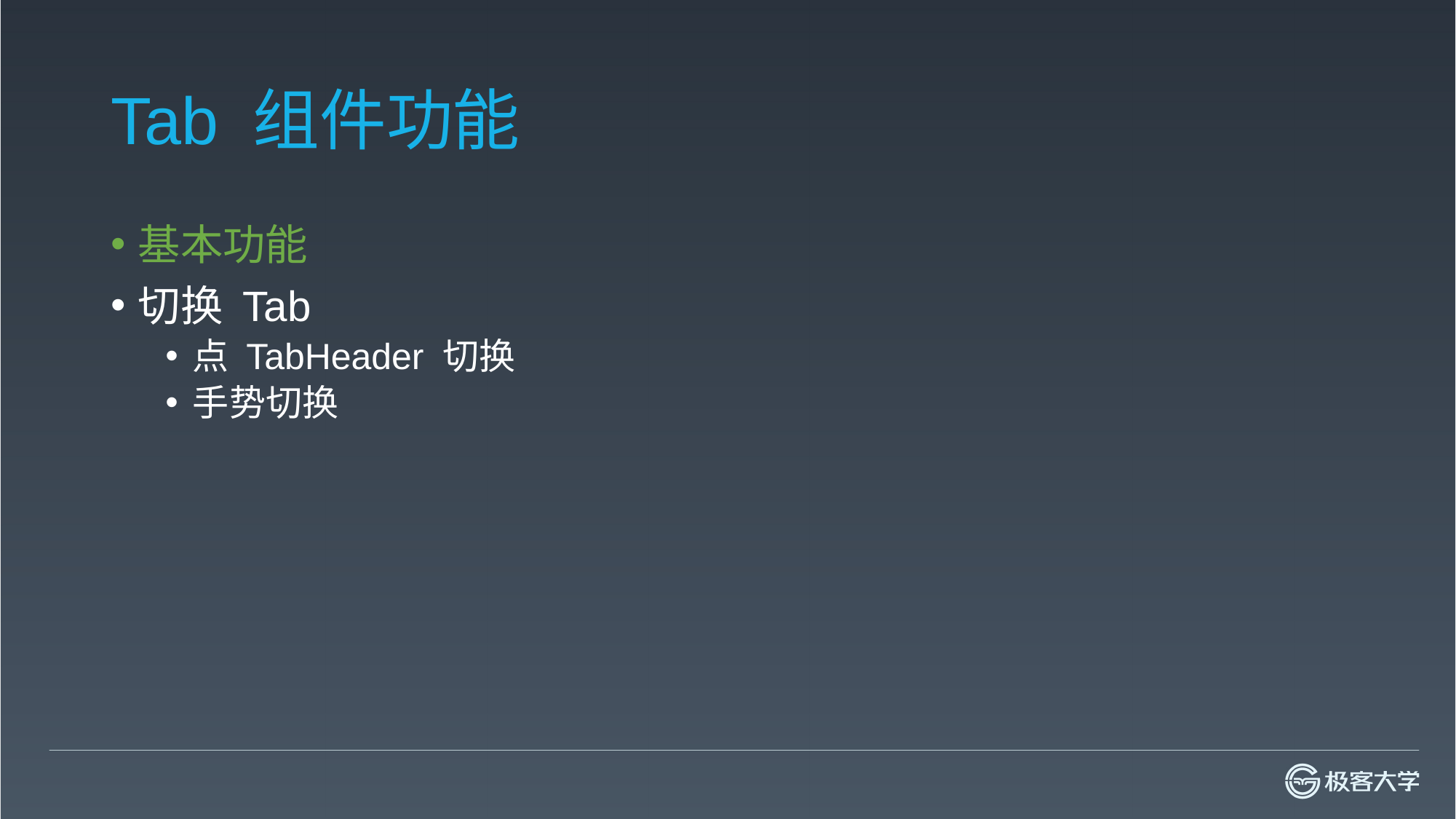

# Tab 组件功能
基本功能
切换 Tab
点 TabHeader 切换
手势切换